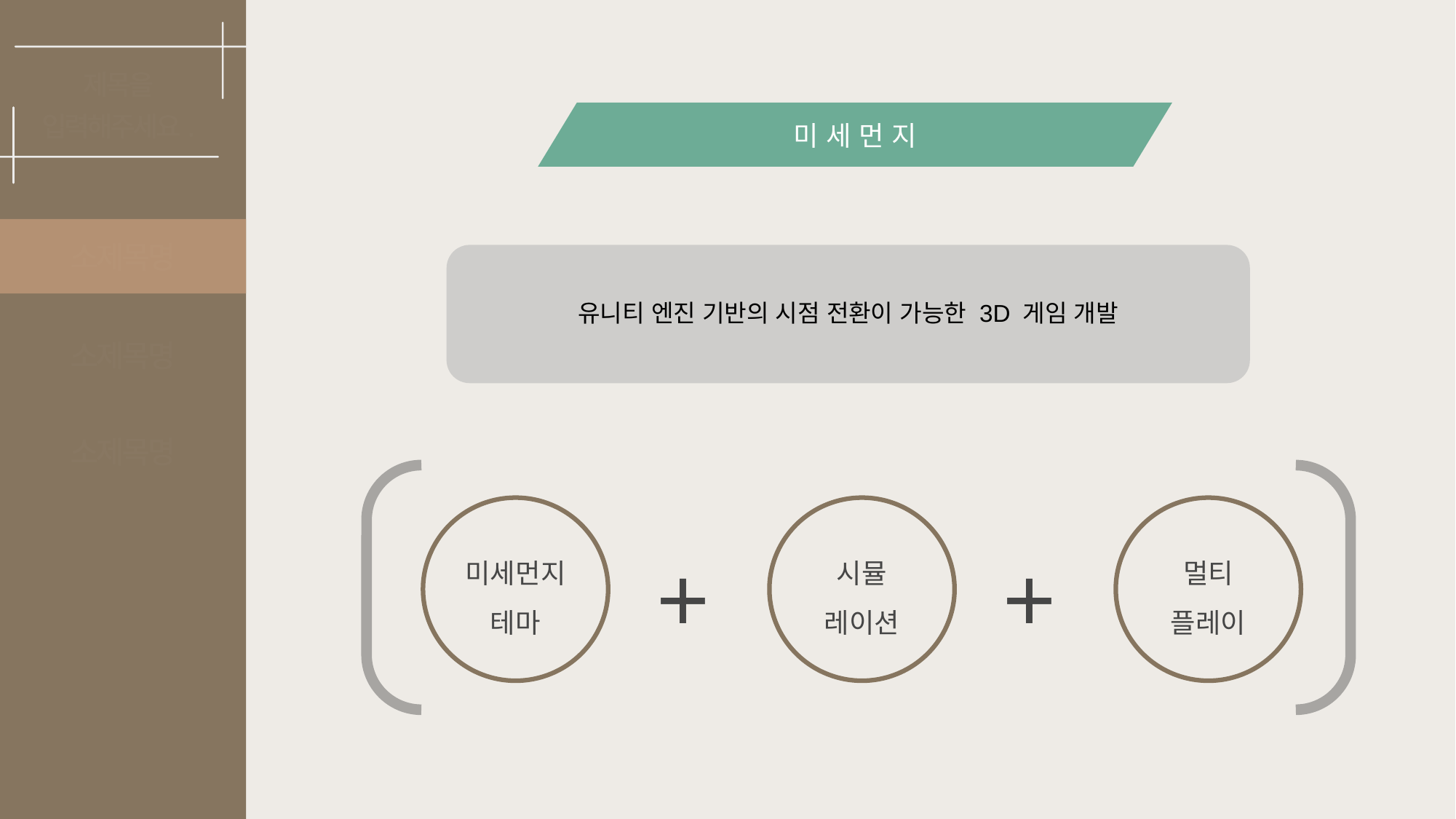

제목을
미 세 먼 지

입력해주세요.

소제목명

유니티 엔진 기반의 시점 전환이 가능한 3D 게임 개발
소제목명
소제목명

미세먼지
테마
시뮬
레이션
멀티
플레이
+
+